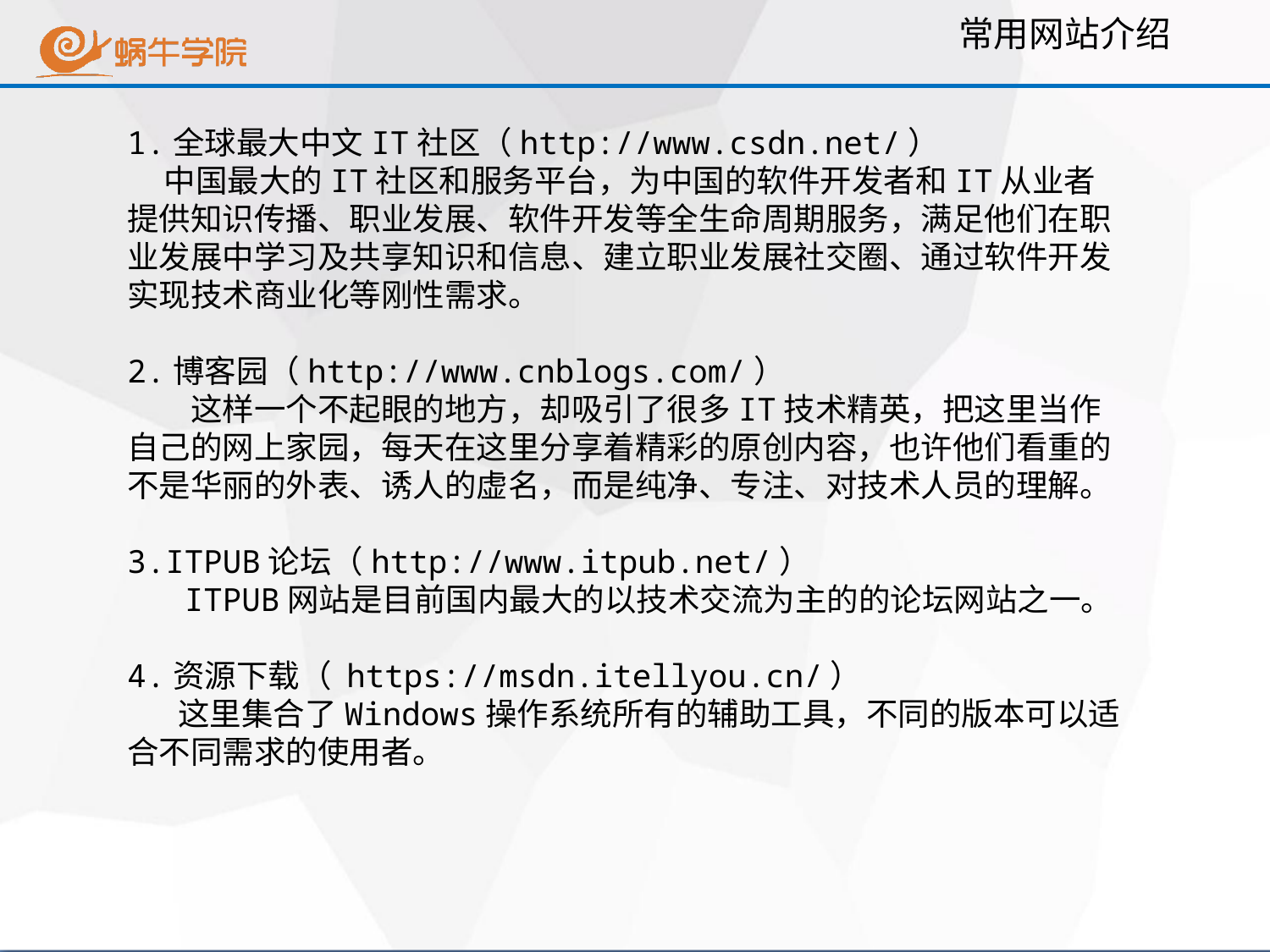

常用网站介绍

1.全球最大中文IT社区（http://www.csdn.net/）
    中国最大的IT社区和服务平台，为中国的软件开发者和IT从业者提供知识传播、职业发展、软件开发等全生命周期服务，满足他们在职业发展中学习及共享知识和信息、建立职业发展社交圈、通过软件开发实现技术商业化等刚性需求。

2.博客园（http://www.cnblogs.com/）
　　这样一个不起眼的地方，却吸引了很多IT技术精英，把这里当作自己的网上家园，每天在这里分享着精彩的原创内容，也许他们看重的不是华丽的外表、诱人的虚名，而是纯净、专注、对技术人员的理解。

3.ITPUB论坛（http://www.itpub.net/）
   ITPUB网站是目前国内最大的以技术交流为主的的论坛网站之一。

4.资源下载（ https://msdn.itellyou.cn/）
      这里集合了Windows操作系统所有的辅助工具，不同的版本可以适合不同需求的使用者。